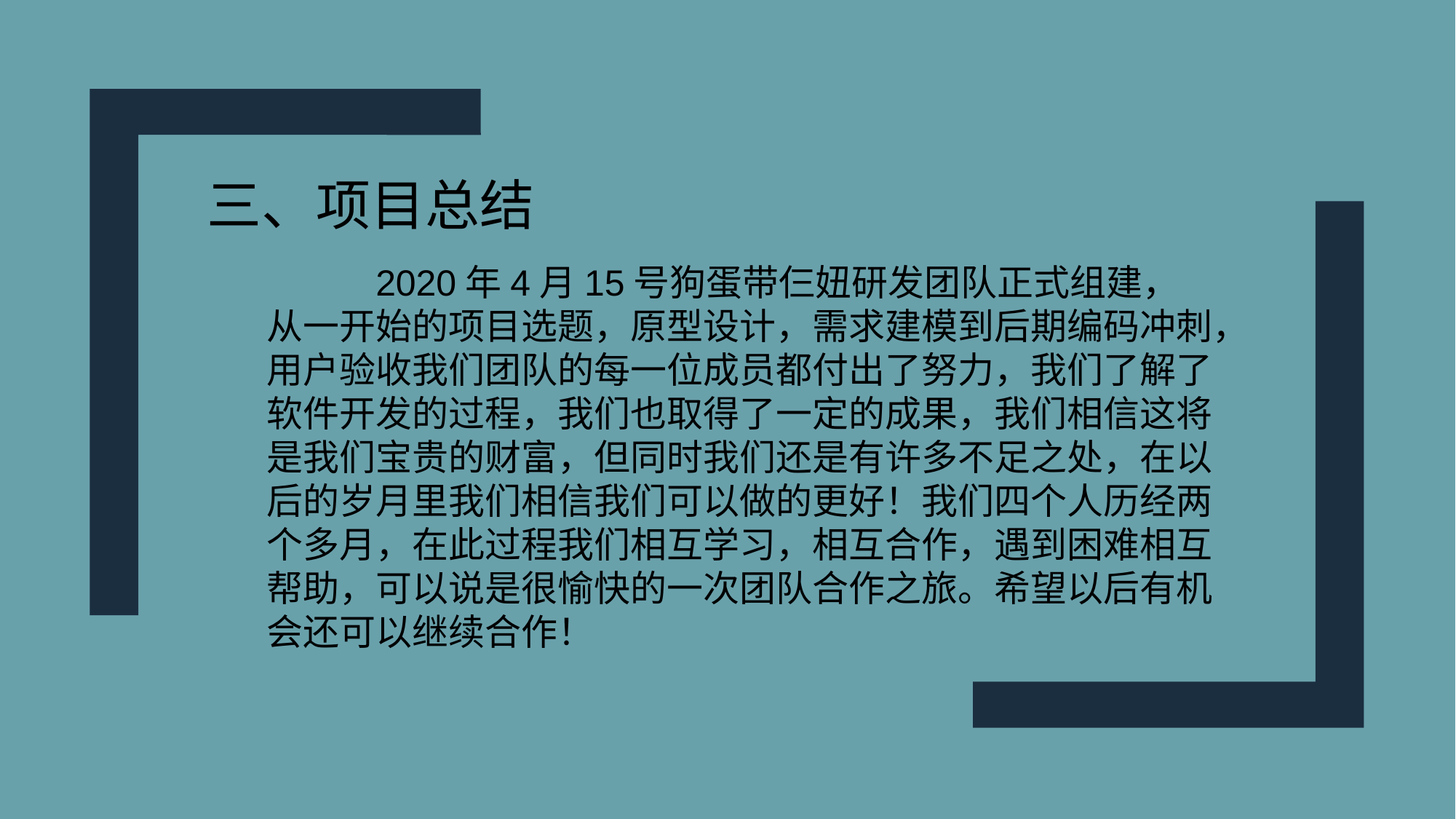

三、项目总结
	2020年4月15号狗蛋带仨妞研发团队正式组建，从一开始的项目选题，原型设计，需求建模到后期编码冲刺，用户验收我们团队的每一位成员都付出了努力，我们了解了软件开发的过程，我们也取得了一定的成果，我们相信这将是我们宝贵的财富，但同时我们还是有许多不足之处，在以后的岁月里我们相信我们可以做的更好！我们四个人历经两个多月，在此过程我们相互学习，相互合作，遇到困难相互帮助，可以说是很愉快的一次团队合作之旅。希望以后有机会还可以继续合作！